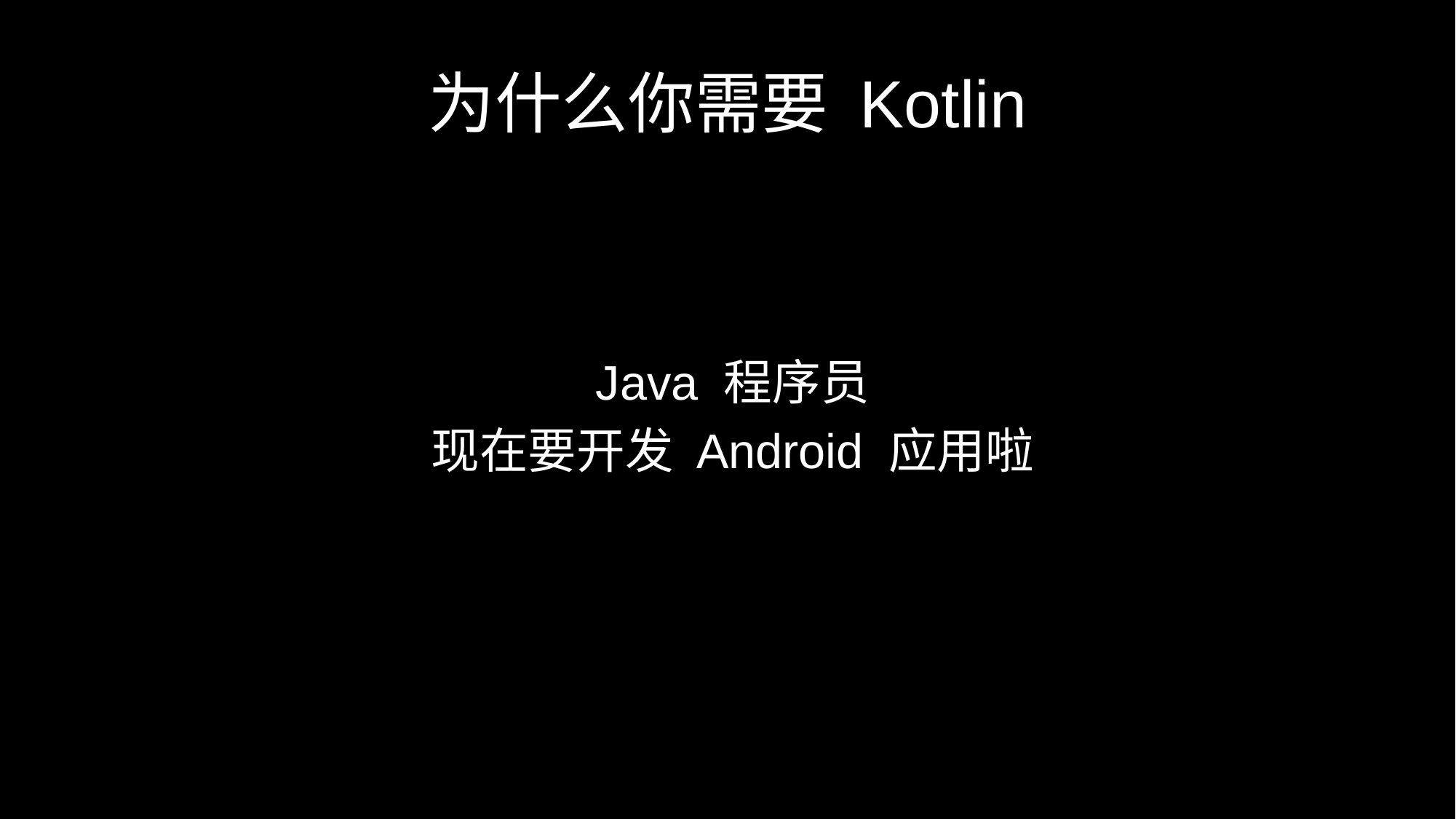

# 为什么你需要 Kotlin
Java 程序员
现在要开发 Android 应用啦